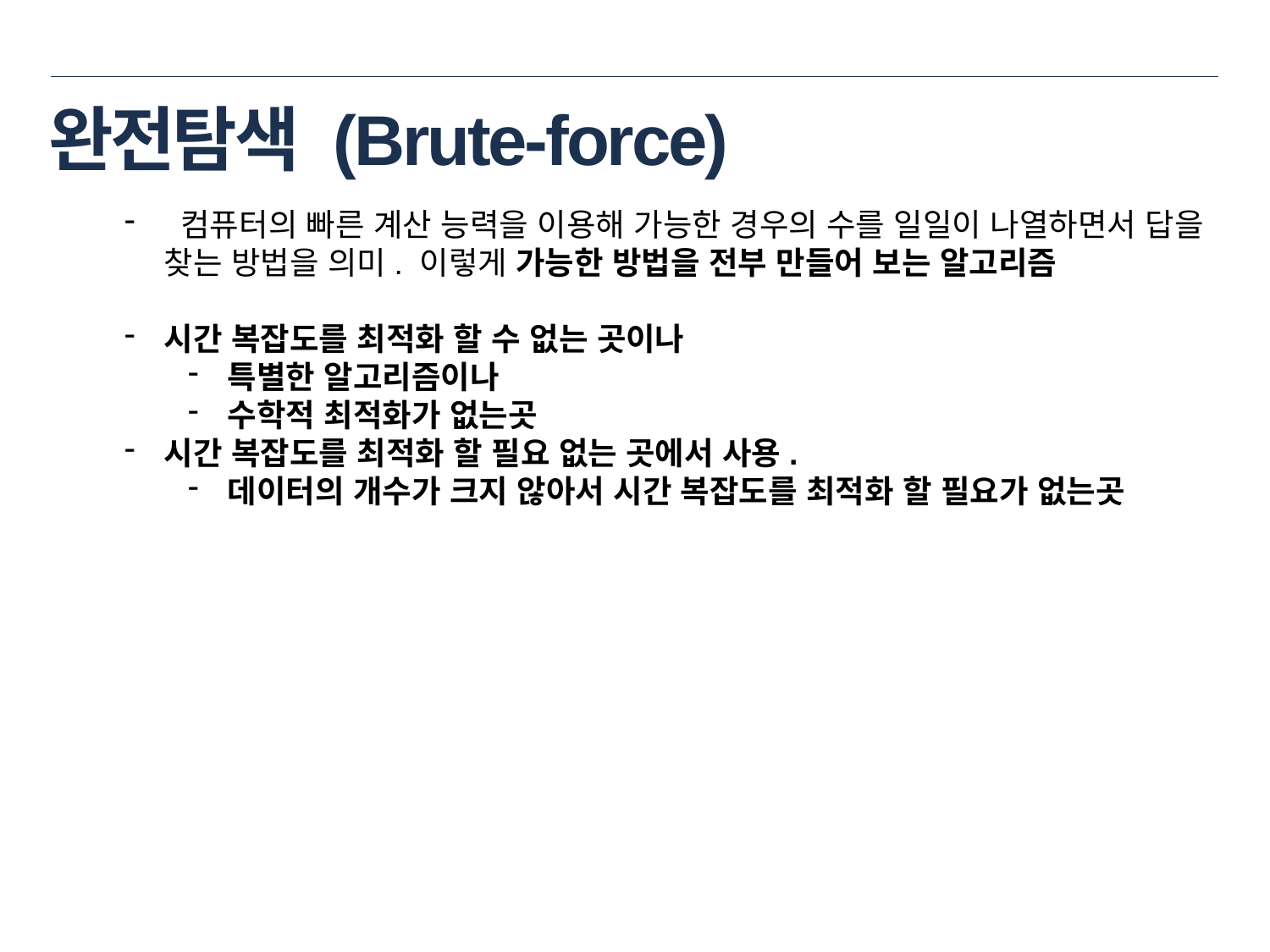

# 완전탐색 (Brute-force)
 컴퓨터의 빠른 계산 능력을 이용해 가능한 경우의 수를 일일이 나열하면서 답을 찾는 방법을 의미. 이렇게 가능한 방법을 전부 만들어 보는 알고리즘

시간 복잡도를 최적화 할 수 없는 곳이나
특별한 알고리즘이나
수학적 최적화가 없는곳
시간 복잡도를 최적화 할 필요 없는 곳에서 사용.
데이터의 개수가 크지 않아서 시간 복잡도를 최적화 할 필요가 없는곳